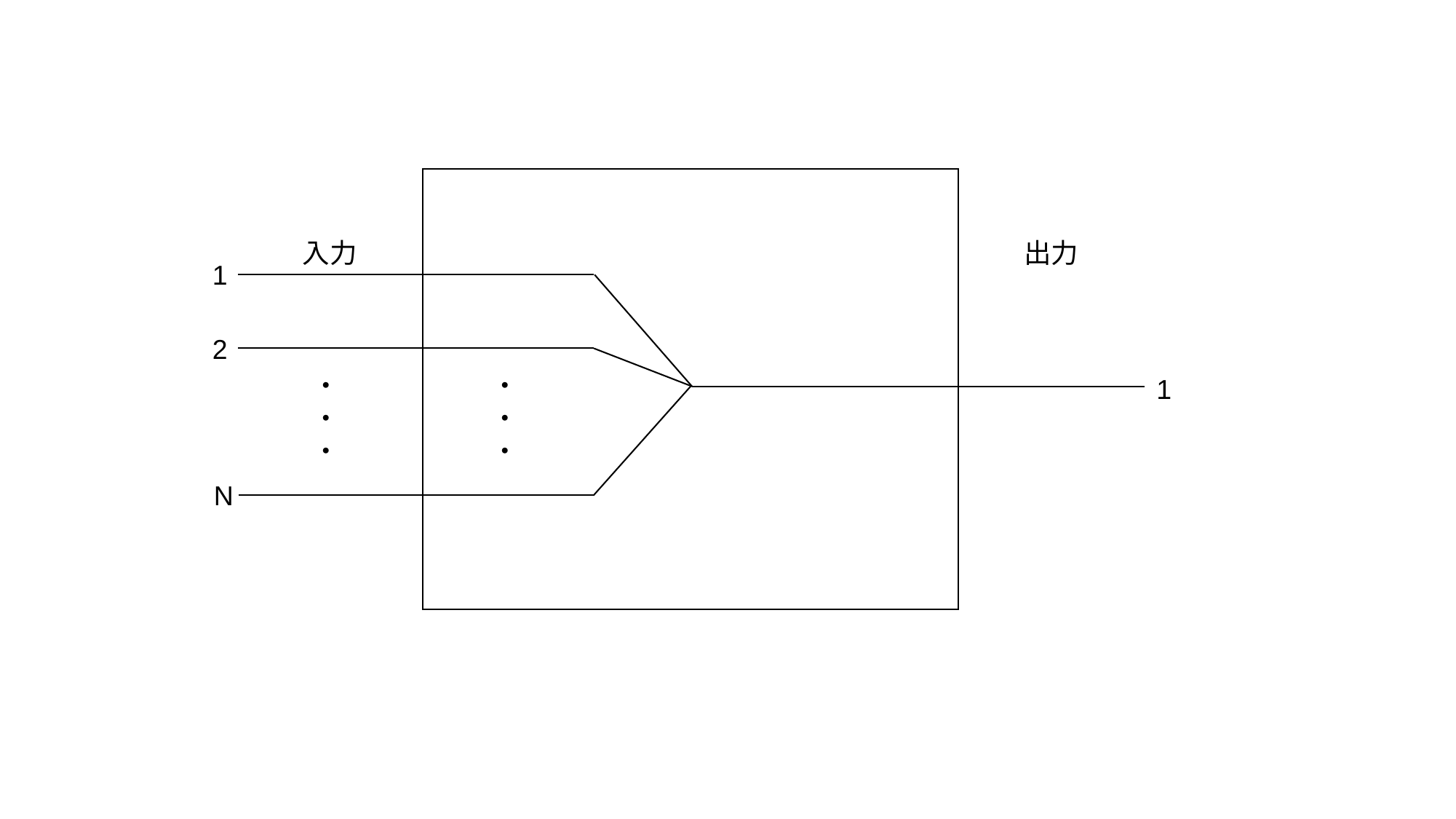

入力
出力
1
・
・
・
・
・
・
2
1
N